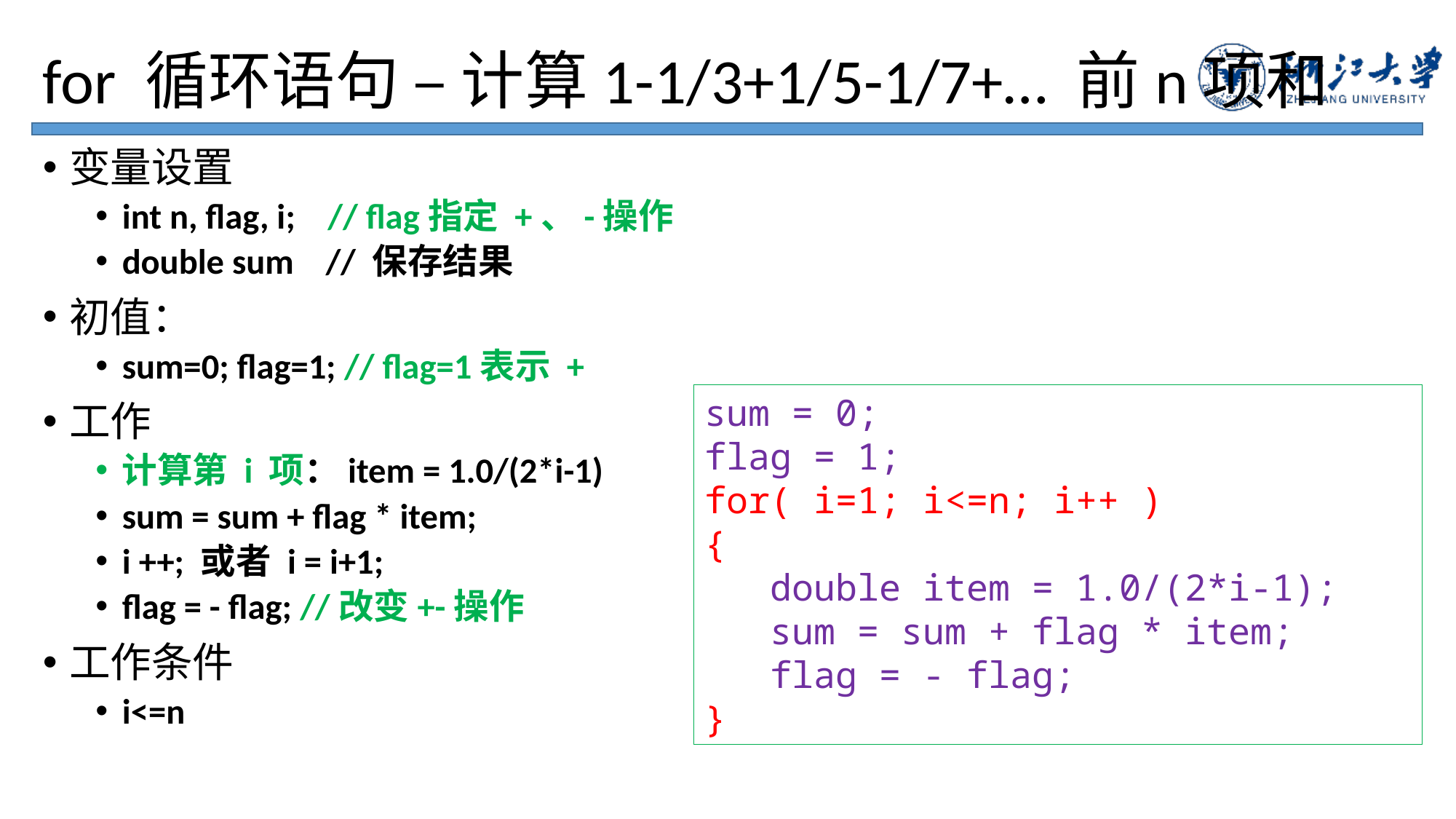

# for 循环语句 – 计算1-1/3+1/5-1/7+… 前n项和
变量设置
int n, flag, i;    // flag指定 +、-操作
double sum    // 保存结果
初值：
sum=0; flag=1; // flag=1表示 +
工作
计算第 i 项：item = 1.0/(2*i-1)
sum = sum + flag * item;
i ++; 或者 i = i+1;
flag = - flag; //改变+-操作
工作条件
i<=n
sum = 0;
flag = 1;
for( i=1; i<=n; i++ )
{
   double item = 1.0/(2*i-1);
   sum = sum + flag * item;
   flag = - flag;
}
51